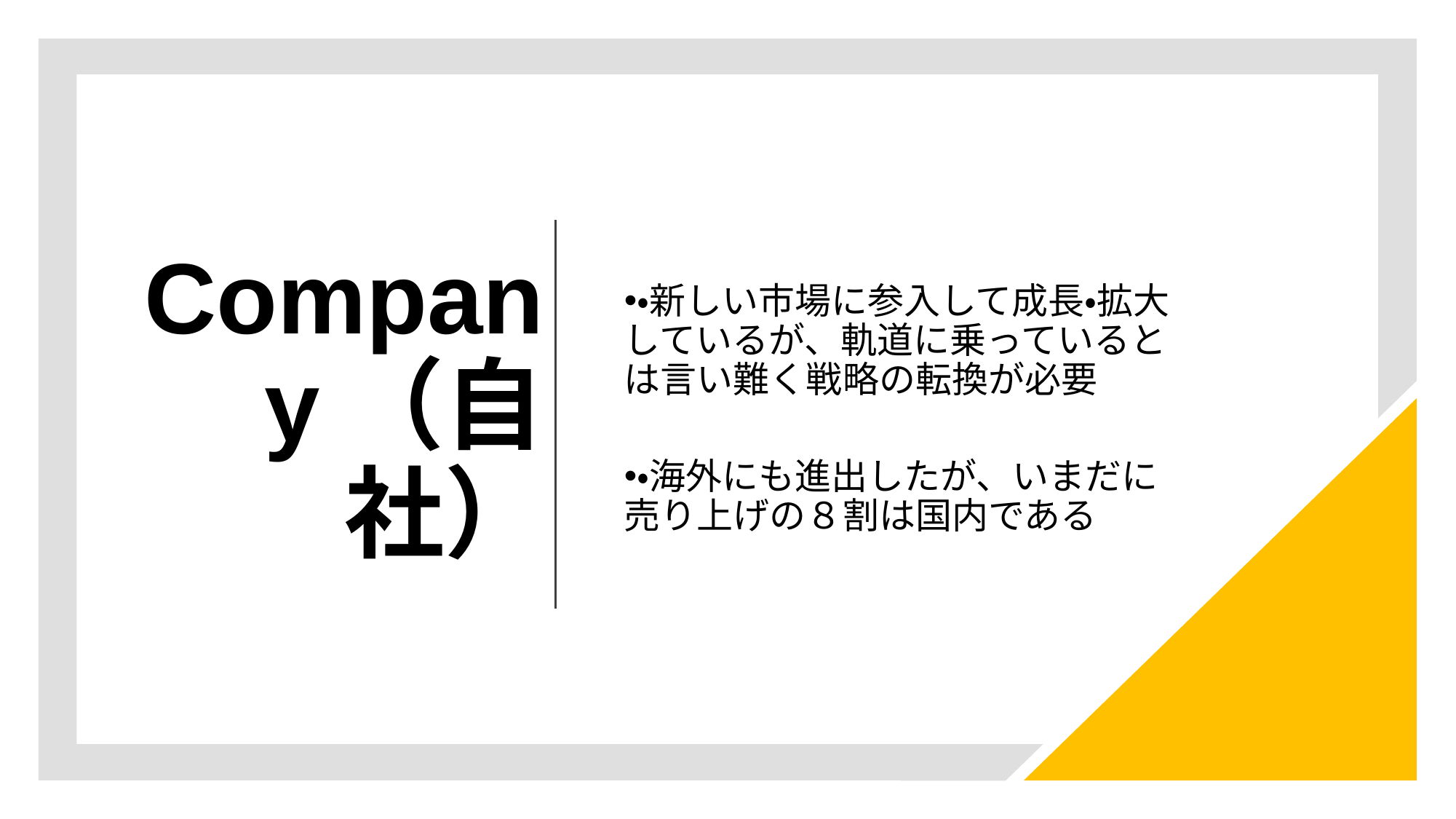

Company（自社）
・新しい市場に参入して成長・拡大しているが、軌道に乗っているとは言い難く戦略の転換が必要

・海外にも進出したが、いまだに売り上げの８割は国内である